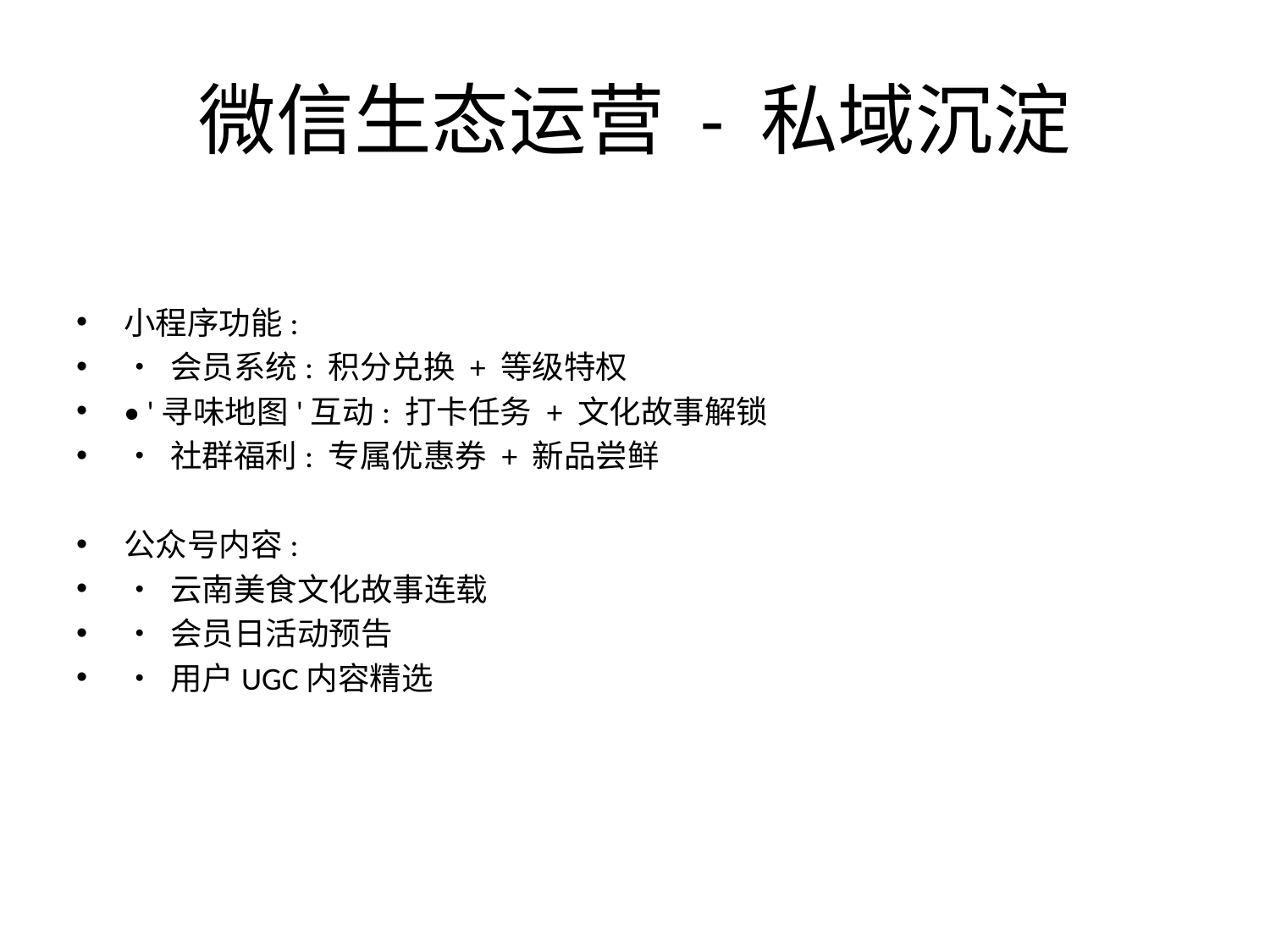

# 微信生态运营 - 私域沉淀

小程序功能:
• 会员系统: 积分兑换 + 等级特权
• '寻味地图'互动: 打卡任务 + 文化故事解锁
• 社群福利: 专属优惠券 + 新品尝鲜

公众号内容:
• 云南美食文化故事连载
• 会员日活动预告
• 用户UGC内容精选